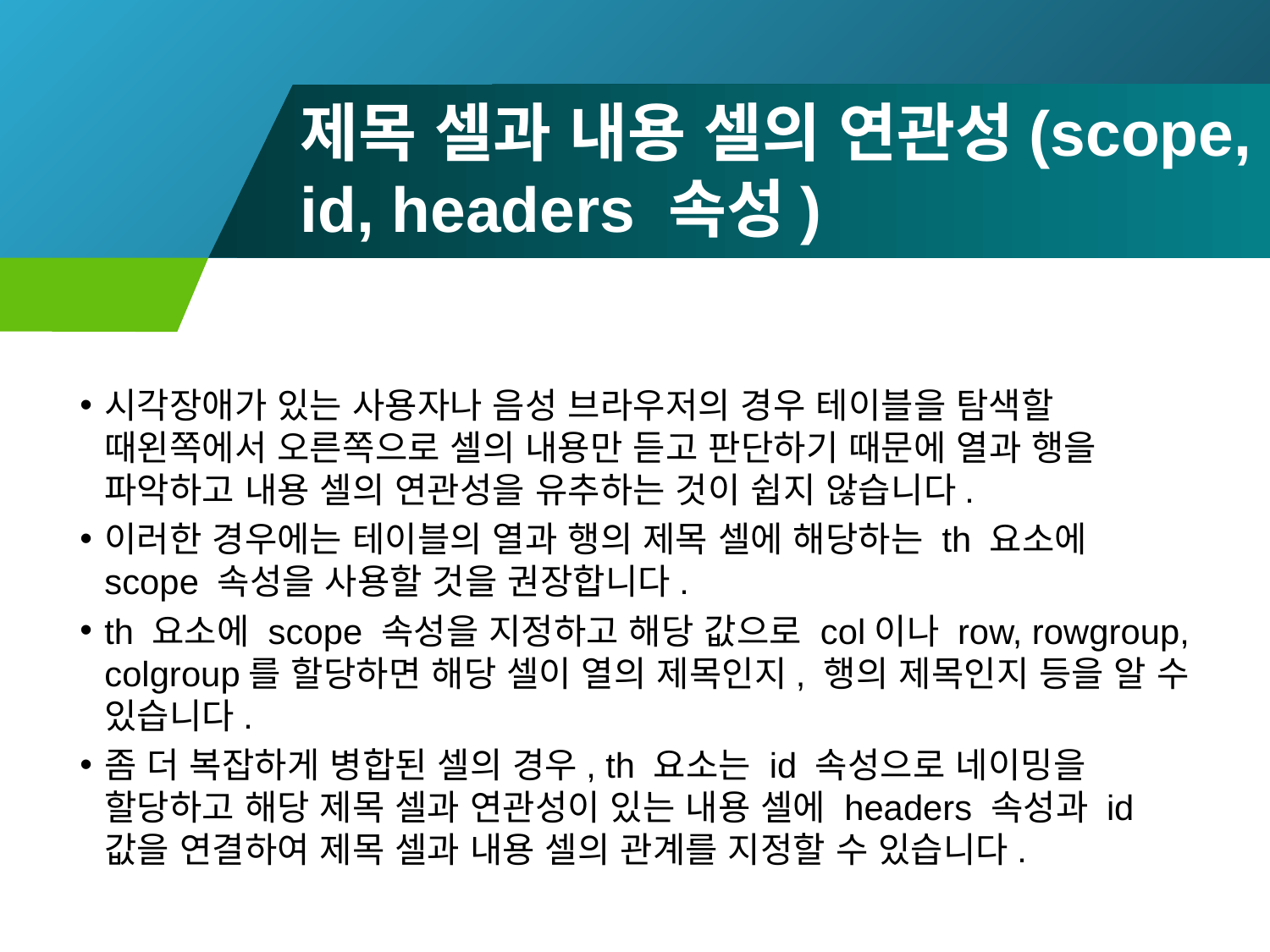

# 제목 셀과 내용 셀의 연관성(scope, id, headers 속성)

시각장애가 있는 사용자나 음성 브라우저의 경우 테이블을 탐색할 때왼쪽에서 오른쪽으로 셀의 내용만 듣고 판단하기 때문에 열과 행을 파악하고 내용 셀의 연관성을 유추하는 것이 쉽지 않습니다.
이러한 경우에는 테이블의 열과 행의 제목 셀에 해당하는 th 요소에 scope 속성을 사용할 것을 권장합니다.
th 요소에 scope 속성을 지정하고 해당 값으로 col이나 row, rowgroup, colgroup를 할당하면 해당 셀이 열의 제목인지, 행의 제목인지 등을 알 수 있습니다.
좀 더 복잡하게 병합된 셀의 경우, th 요소는 id 속성으로 네이밍을 할당하고 해당 제목 셀과 연관성이 있는 내용 셀에 headers 속성과 id값을 연결하여 제목 셀과 내용 셀의 관계를 지정할 수 있습니다.